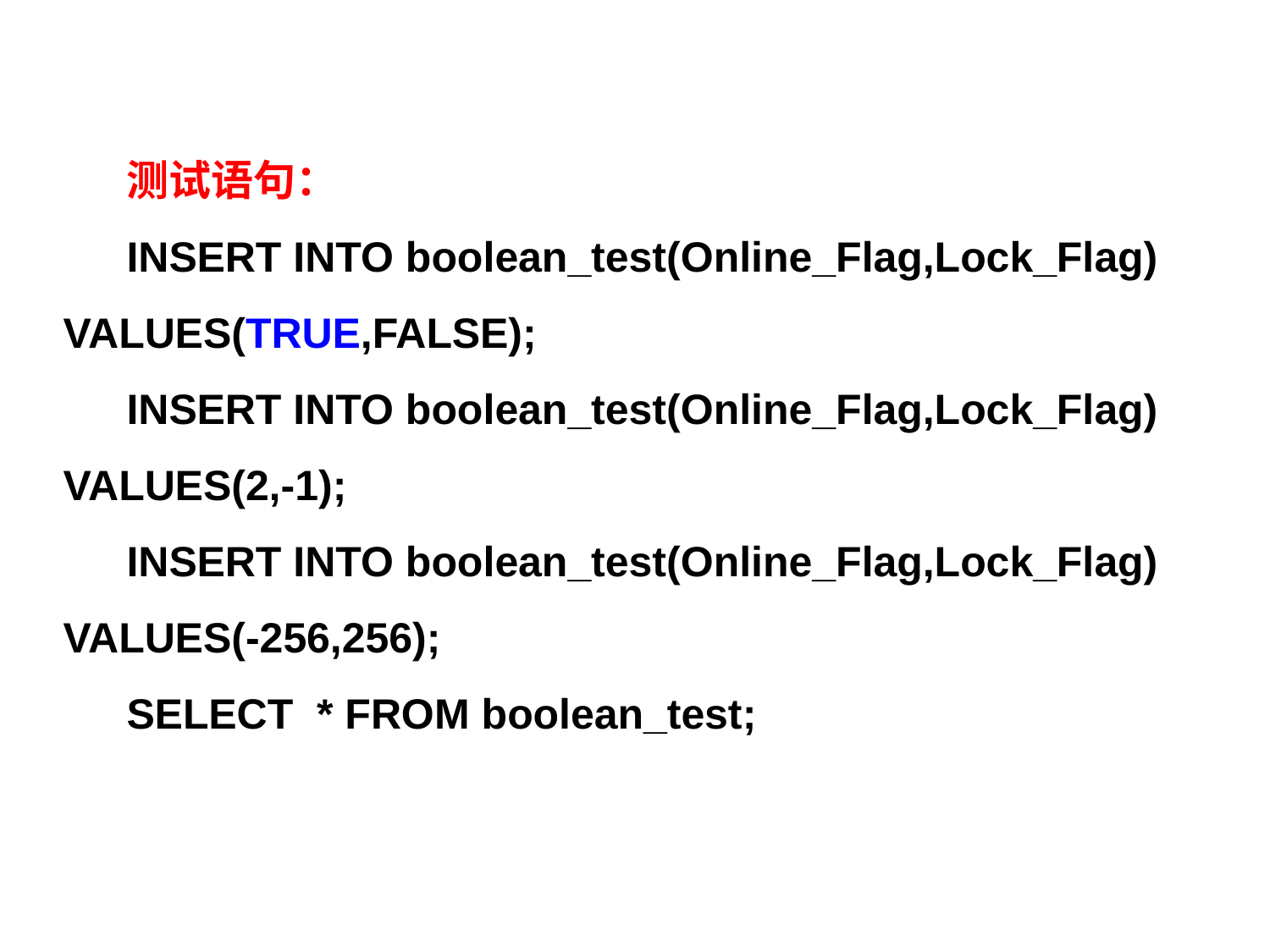

测试语句：
INSERT INTO boolean_test(Online_Flag,Lock_Flag) VALUES(TRUE,FALSE);
INSERT INTO boolean_test(Online_Flag,Lock_Flag) VALUES(2,-1);
INSERT INTO boolean_test(Online_Flag,Lock_Flag) VALUES(-256,256);
SELECT  * FROM boolean_test;